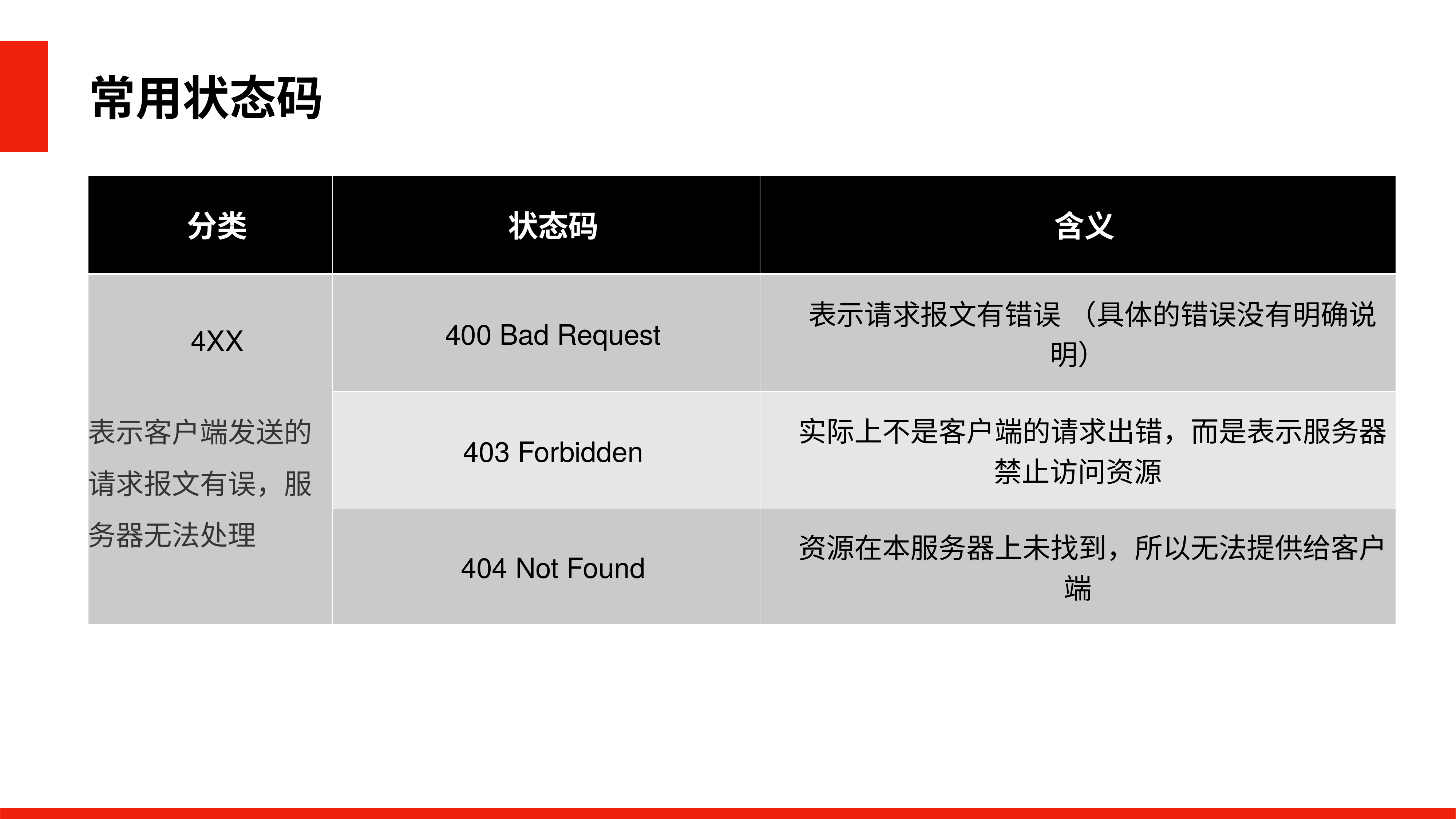

常用状态码
| 分类 | 状态码 | 含义 |
| --- | --- | --- |
| 4XX 表示客户端发送的请求报文有误，服务器无法处理 | 400 Bad Request | 表示请求报文有错误 （具体的错误没有明确说明） |
|  | 403 Forbidden | 实际上不是客户端的请求出错，而是表示服务器禁止访问资源 |
|  | 404 Not Found | 资源在本服务器上未找到，所以无法提供给客户端 |

25